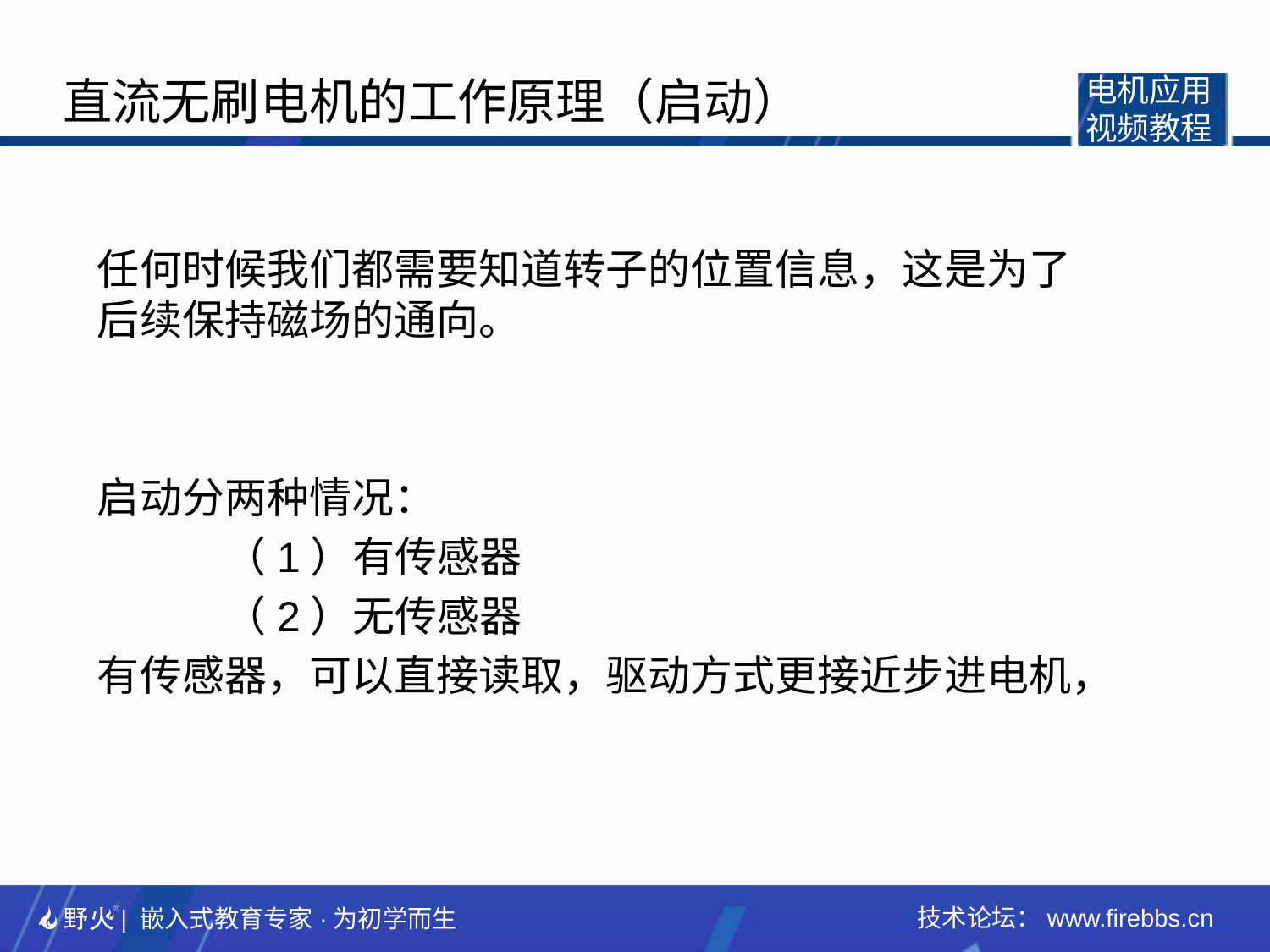

直流无刷电机的工作原理（启动）
电机应用
视频教程
任何时候我们都需要知道转子的位置信息，这是为了后续保持磁场的通向。

启动分两种情况：
	（1）有传感器
	（2）无传感器
有传感器，可以直接读取，驱动方式更接近步进电机，